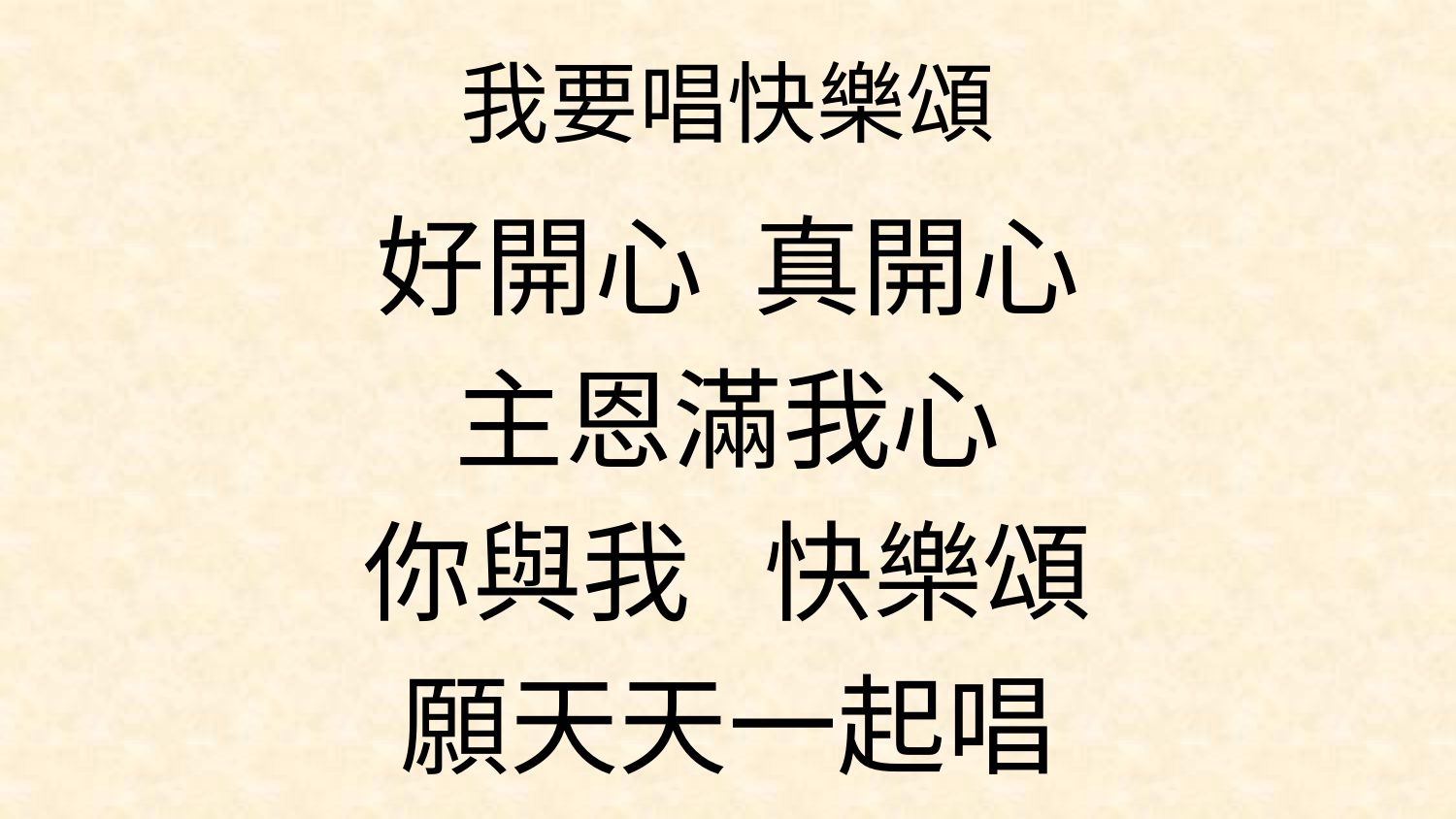

# 我要唱快樂頌
好開心  真開心
主恩滿我心
你與我   快樂頌
願天天一起唱